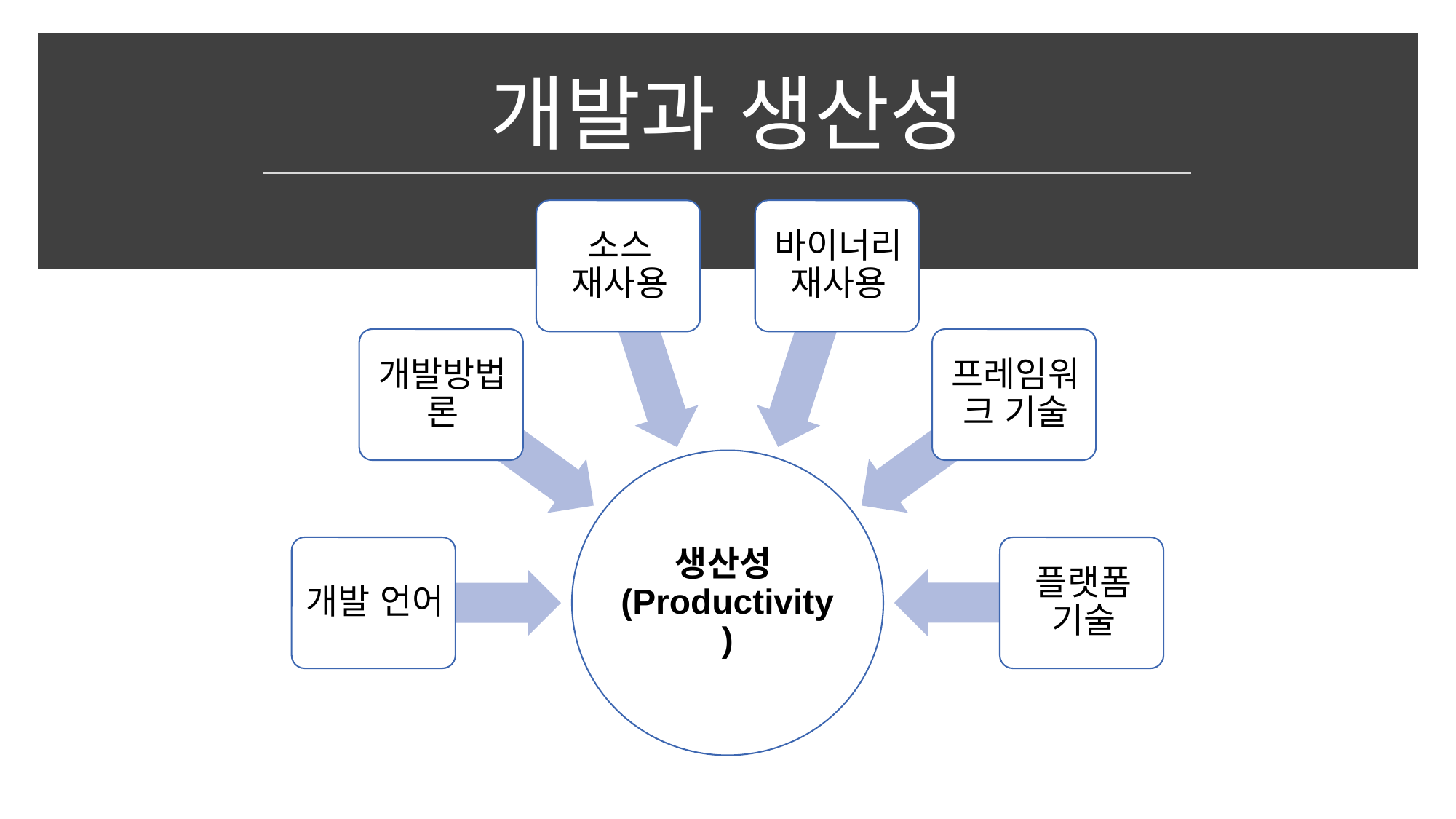

# 개발과 생산성
생산성(Productivity)
개발 언어
개발방법론
소스 재사용
바이너리 재사용
프레임워크 기술
플랫폼 기술